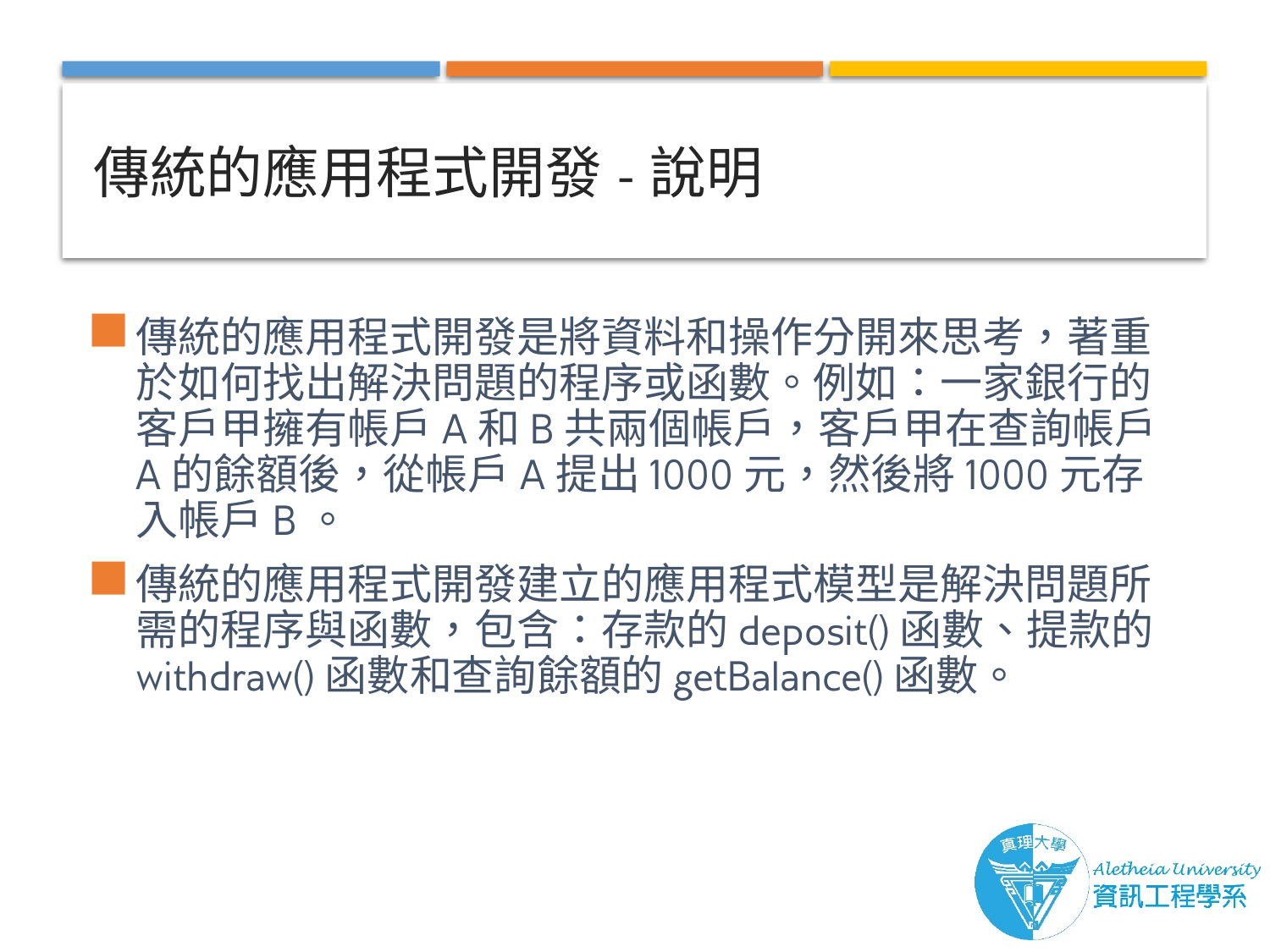

# 傳統的應用程式開發-說明
傳統的應用程式開發是將資料和操作分開來思考，著重於如何找出解決問題的程序或函數。例如：一家銀行的客戶甲擁有帳戶A和B共兩個帳戶，客戶甲在查詢帳戶A的餘額後，從帳戶A提出1000元，然後將1000元存入帳戶B。
傳統的應用程式開發建立的應用程式模型是解決問題所需的程序與函數，包含：存款的deposit()函數、提款的withdraw()函數和查詢餘額的getBalance()函數。